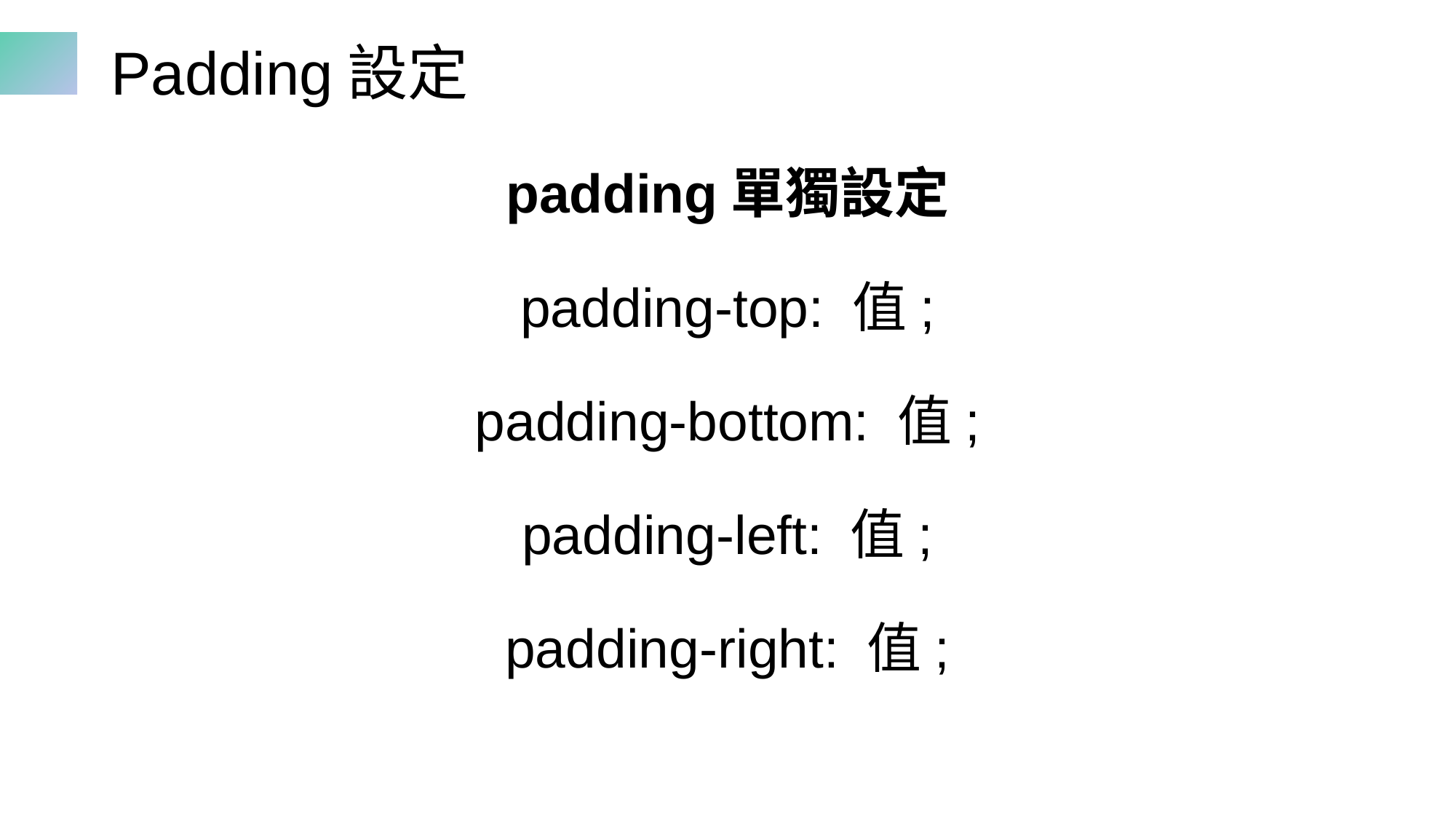

# Padding設定
padding單獨設定
padding-top: 值;
padding-bottom: 值;
padding-left: 值;
padding-right: 值;